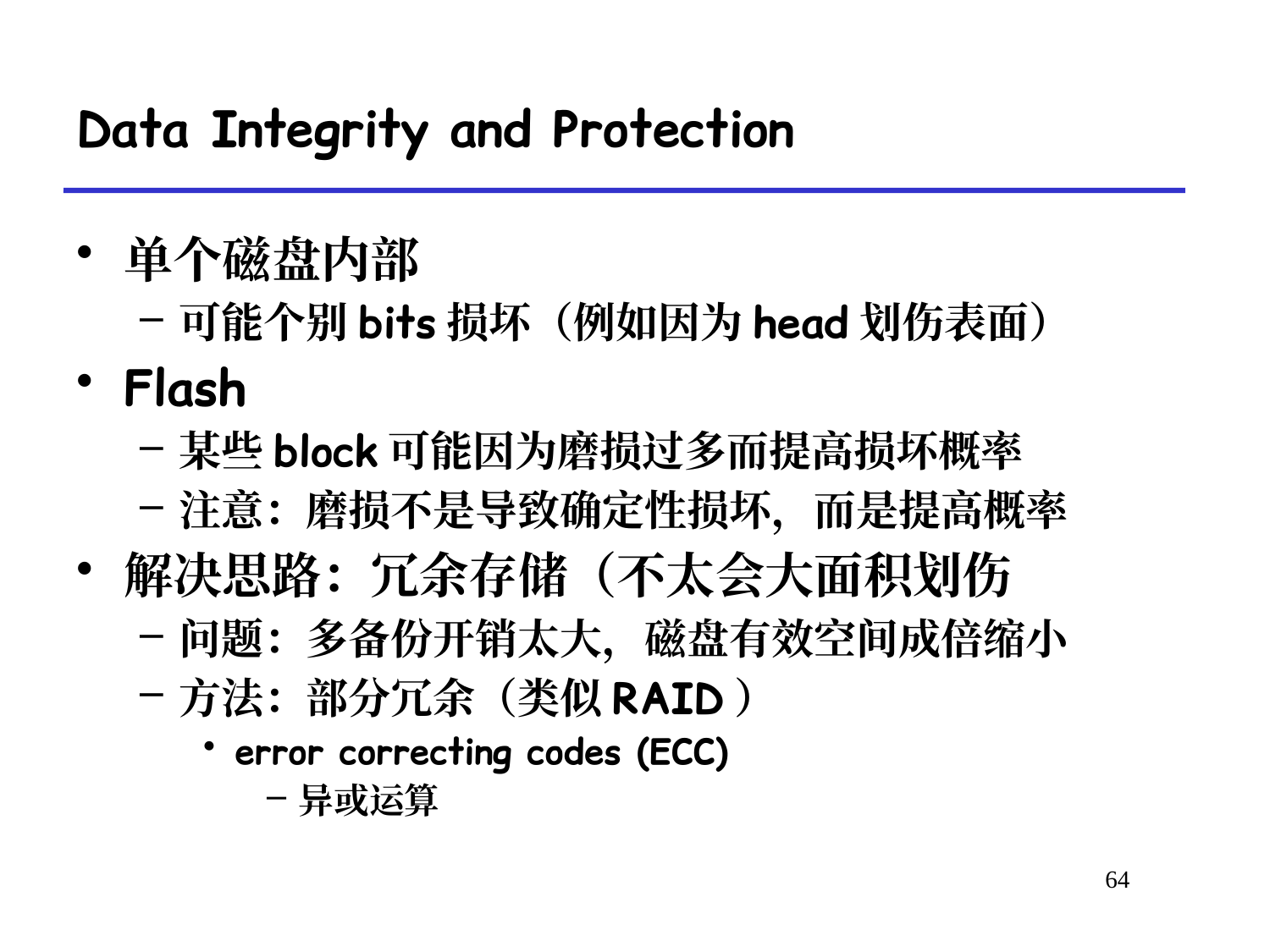

# Data Integrity and Protection
单个磁盘内部
可能个别bits损坏（例如因为head划伤表面）
Flash
某些block可能因为磨损过多而提高损坏概率
注意：磨损不是导致确定性损坏，而是提高概率
解决思路：冗余存储（不太会大面积划伤
问题：多备份开销太大，磁盘有效空间成倍缩小
方法：部分冗余（类似RAID）
error correcting codes (ECC)
异或运算

64